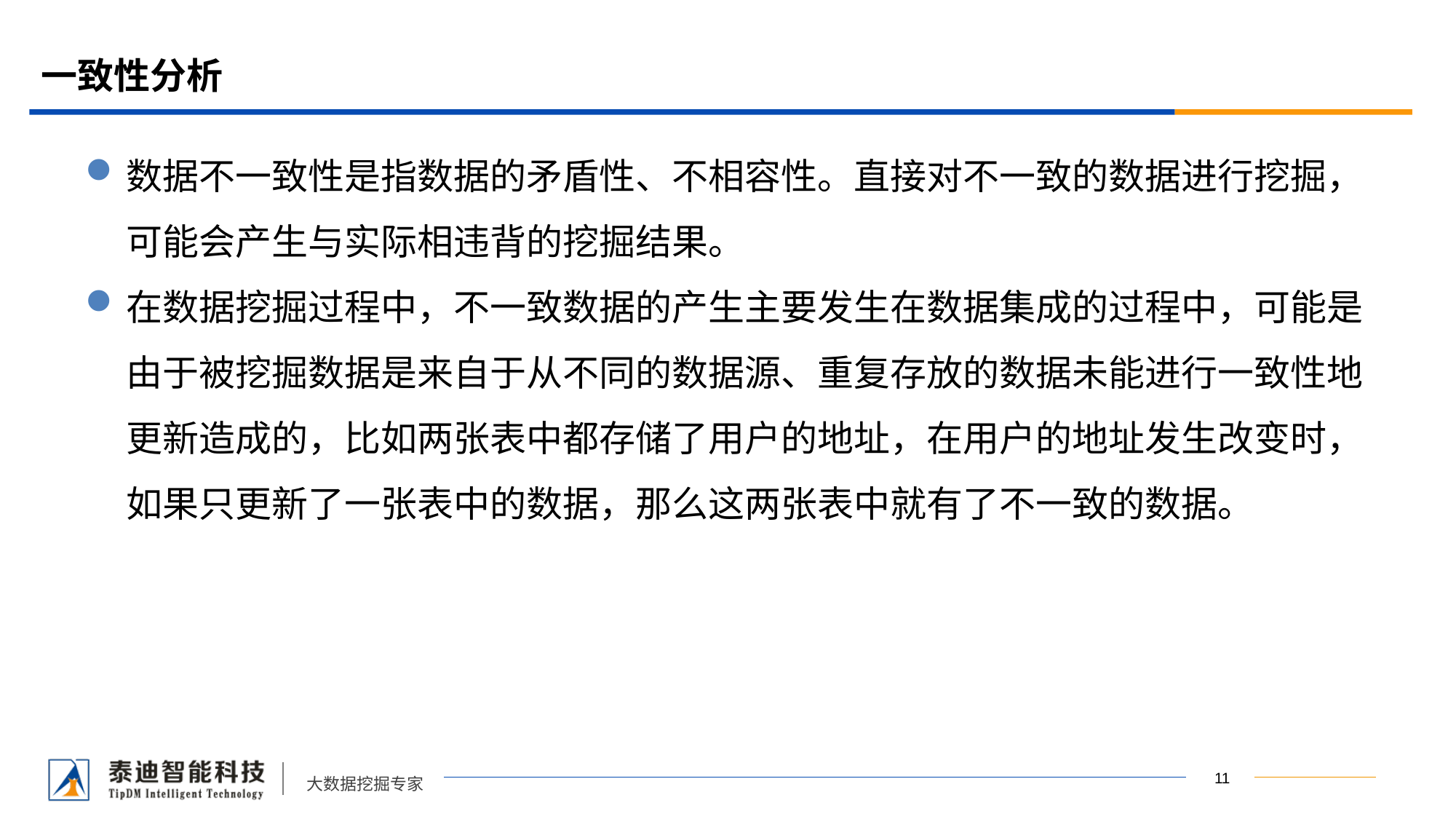

# 一致性分析
数据不一致性是指数据的矛盾性、不相容性。直接对不一致的数据进行挖掘，可能会产生与实际相违背的挖掘结果。
在数据挖掘过程中，不一致数据的产生主要发生在数据集成的过程中，可能是由于被挖掘数据是来自于从不同的数据源、重复存放的数据未能进行一致性地更新造成的，比如两张表中都存储了用户的地址，在用户的地址发生改变时，如果只更新了一张表中的数据，那么这两张表中就有了不一致的数据。